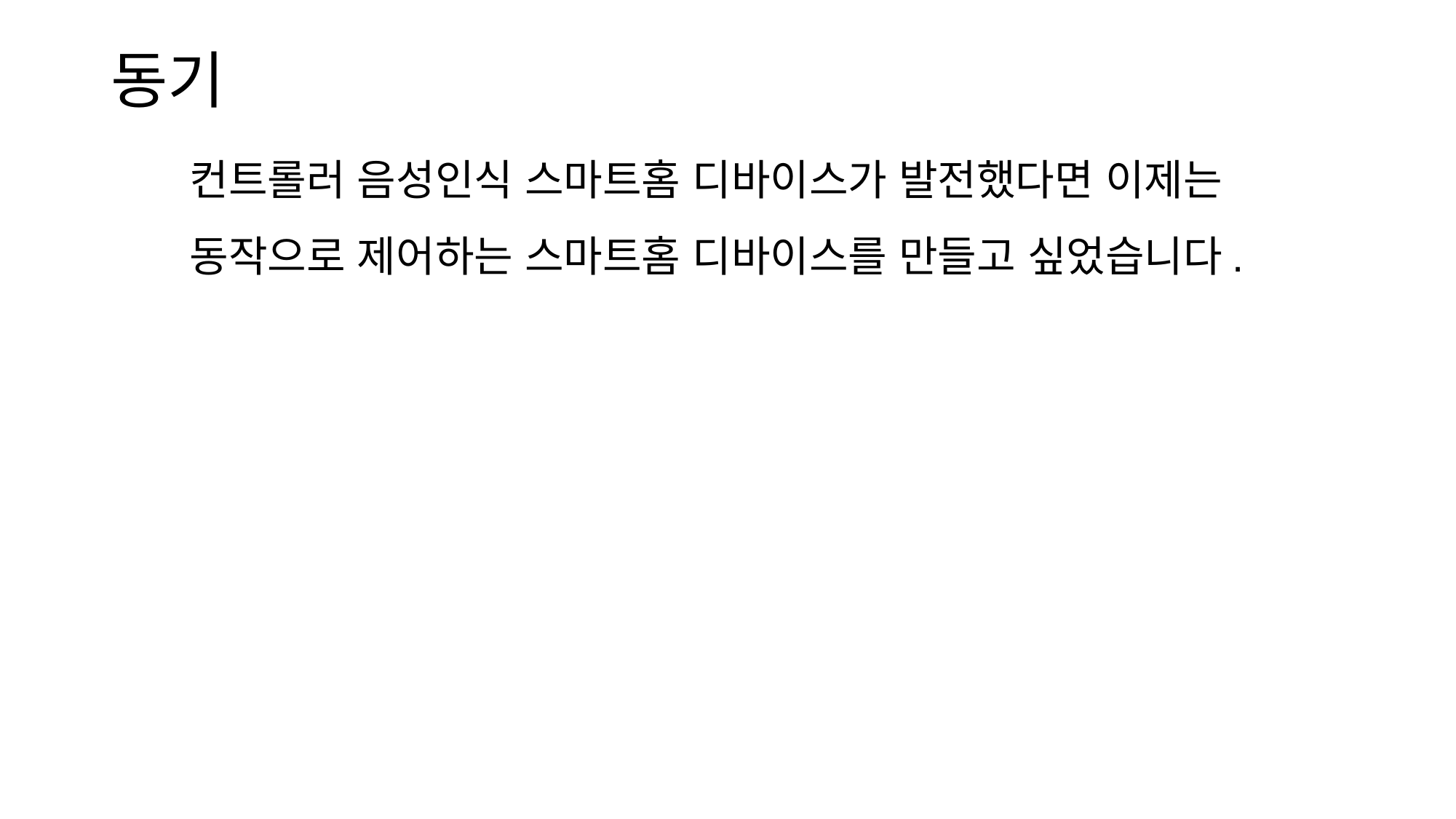

# 동기
컨트롤러 음성인식 스마트홈 디바이스가 발전했다면 이제는 동작으로 제어하는 스마트홈 디바이스를 만들고 싶었습니다.